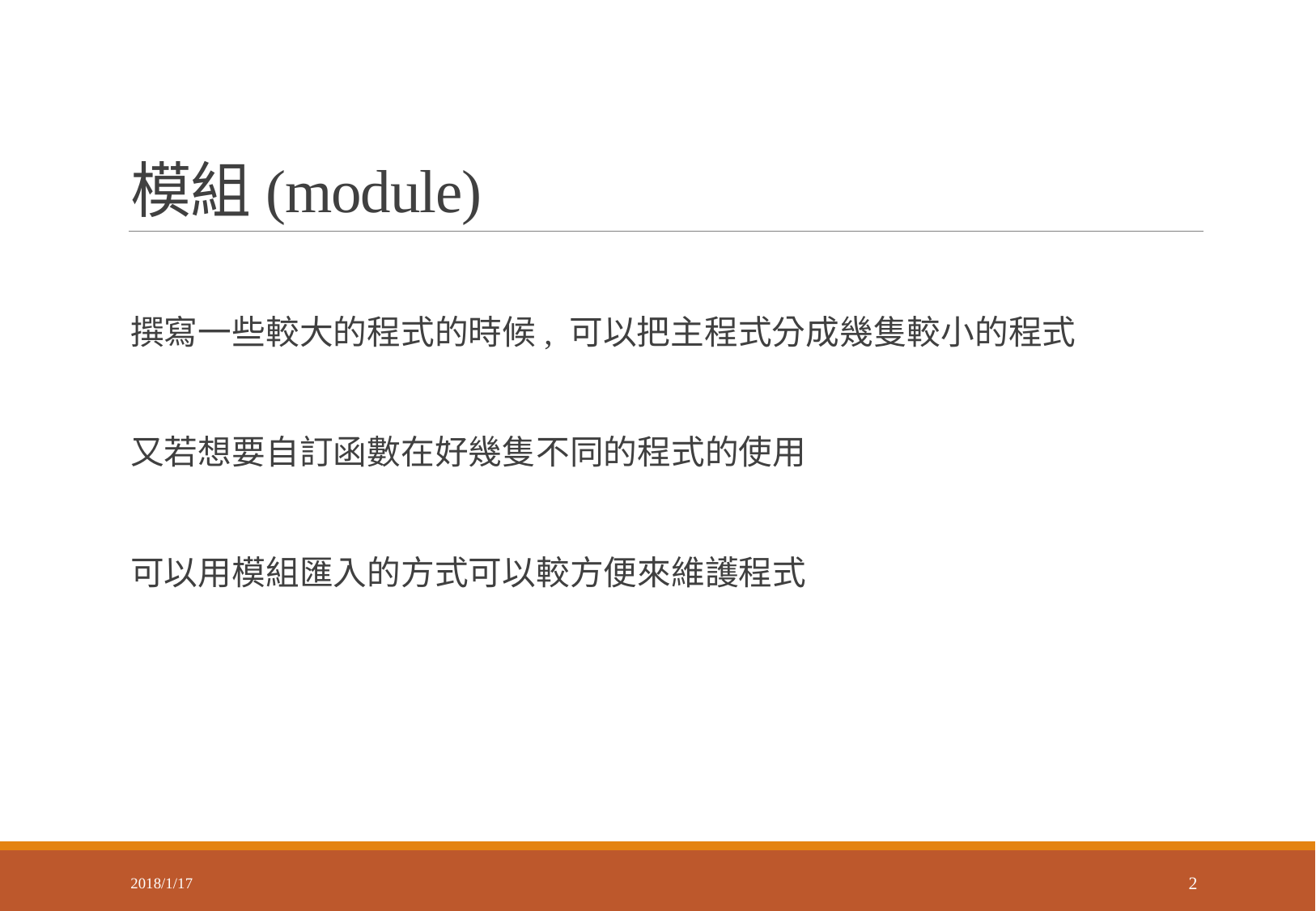

# 模組(module)

撰寫一些較大的程式的時候, 可以把主程式分成幾隻較小的程式

又若想要自訂函數在好幾隻不同的程式的使用

可以用模組匯入的方式可以較方便來維護程式

2018/1/17
2